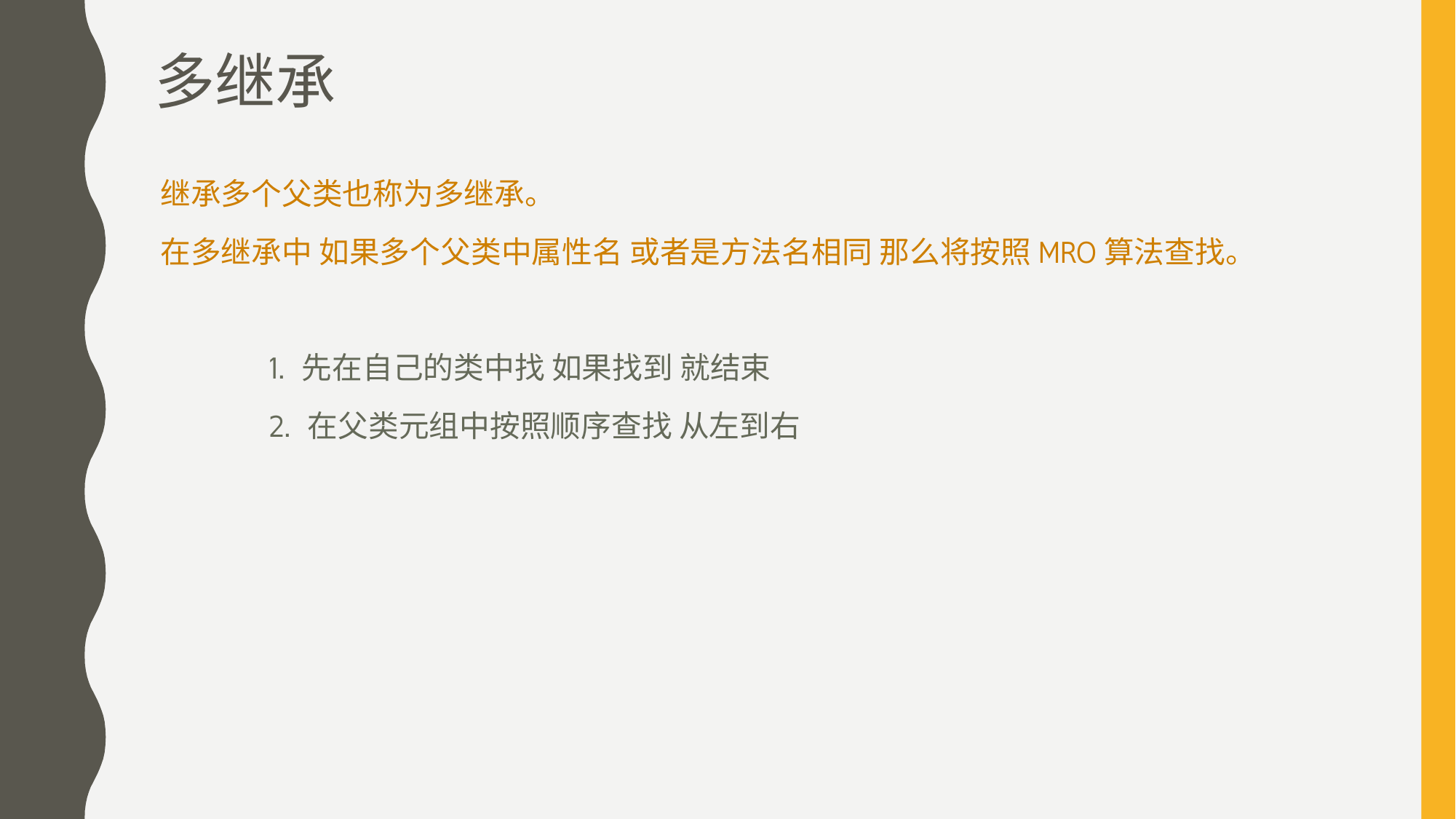

# 多继承
继承多个父类也称为多继承。
在多继承中 如果多个父类中属性名 或者是方法名相同 那么将按照MRO算法查找。

	1. 先在自己的类中找 如果找到 就结束
	2. 在父类元组中按照顺序查找 从左到右